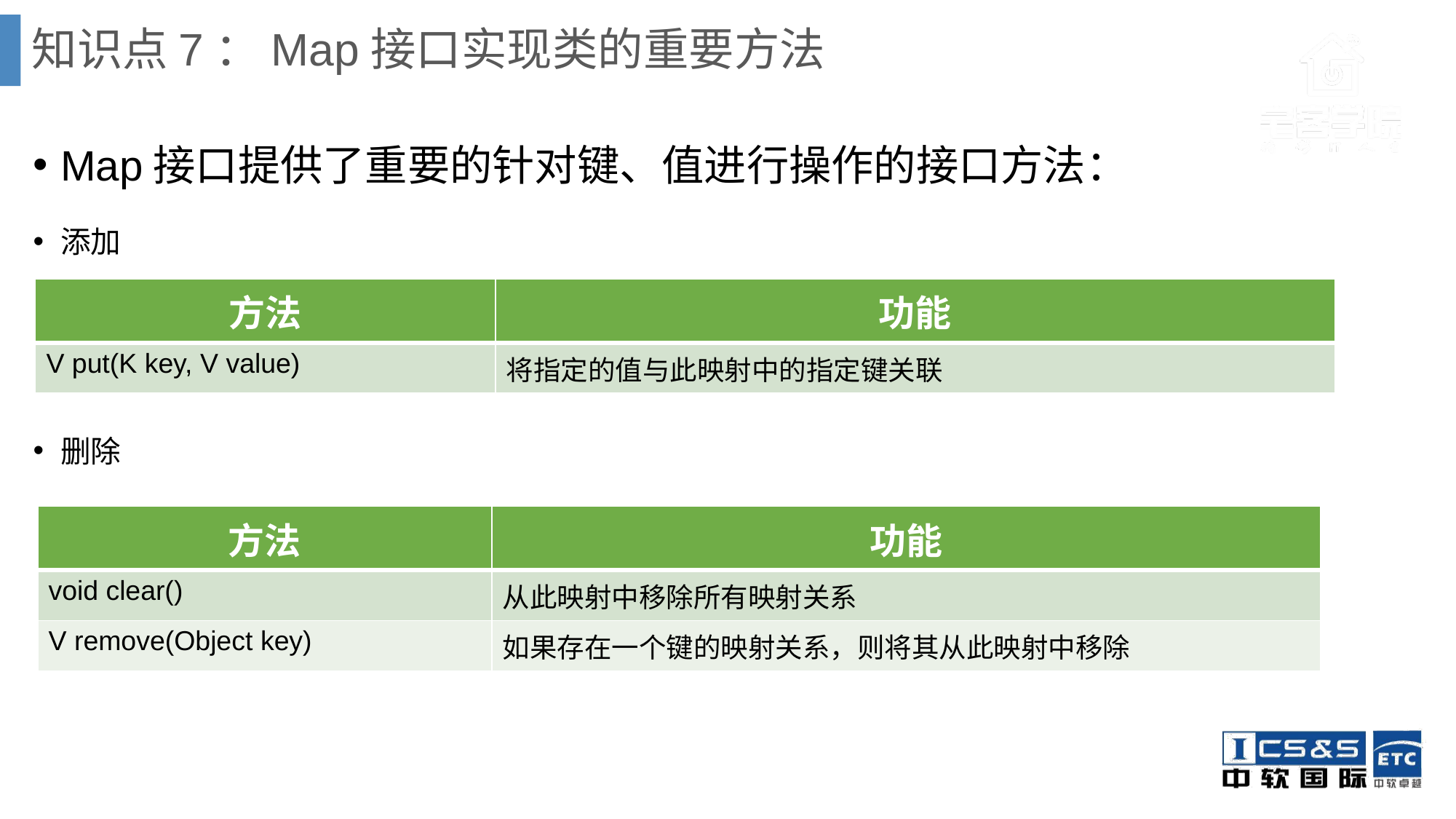

# 知识点7：Map接口实现类的重要方法
Map接口提供了重要的针对键、值进行操作的接口方法：
添加

删除
| 方法 | 功能 |
| --- | --- |
| V put(K key, V value) | 将指定的值与此映射中的指定键关联 |
| 方法 | 功能 |
| --- | --- |
| void clear() | 从此映射中移除所有映射关系 |
| V remove(Object key) | 如果存在一个键的映射关系，则将其从此映射中移除 |